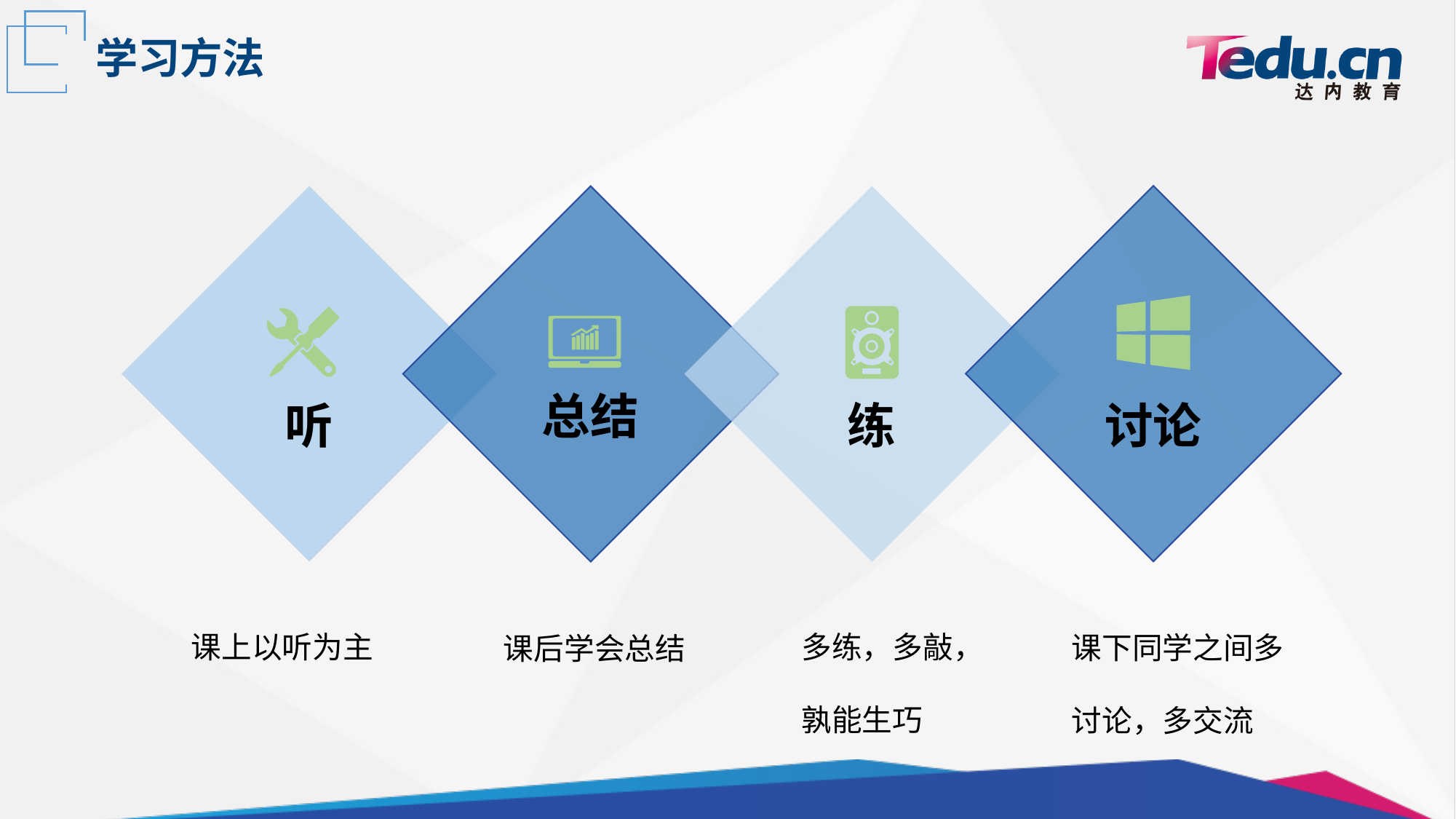

学习方法

总结
听
练
讨论
多练，多敲，

孰能生巧
课上以听为主

课下同学之间多

讨论，多交流
课后学会总结